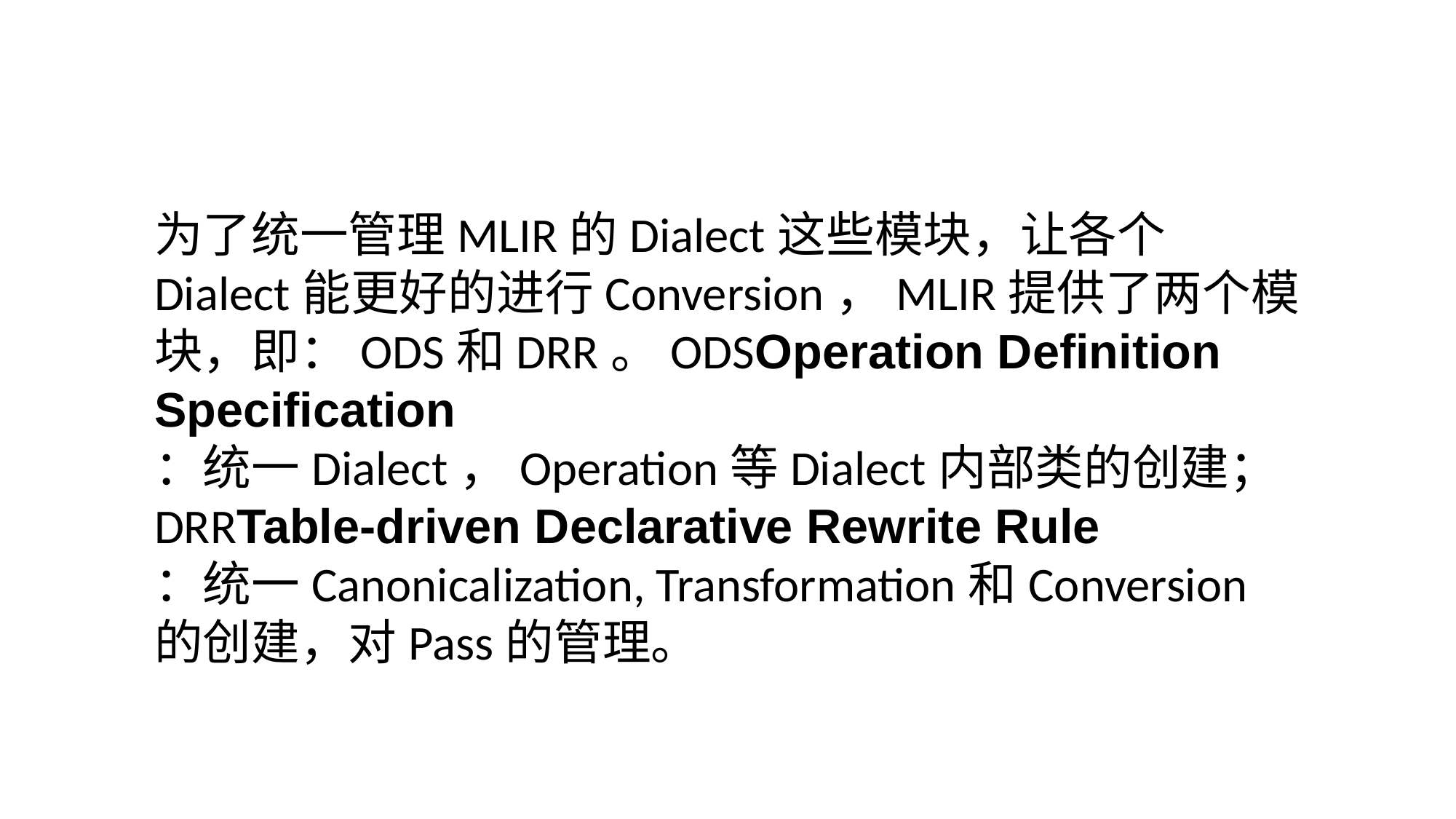

为了统一管理MLIR的Dialect这些模块，让各个Dialect能更好的进行Conversion，MLIR提供了两个模块，即：ODS和DRR。ODSOperation Definition Specification
：统一Dialect，Operation等Dialect内部类的创建；DRRTable-driven Declarative Rewrite Rule
：统一Canonicalization, Transformation和Conversion的创建，对Pass的管理。